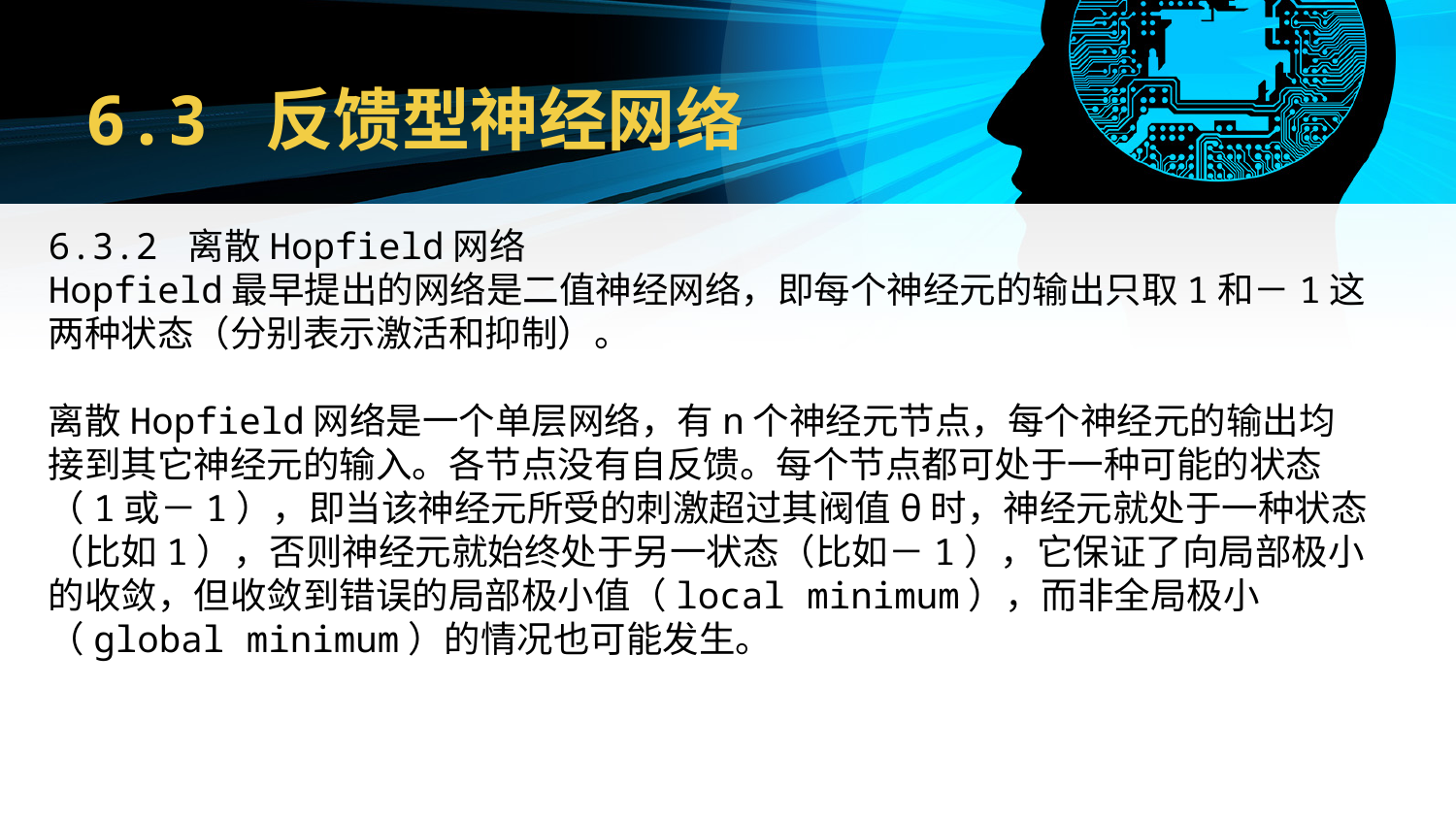

# 6.3 反馈型神经网络
6.3.2 离散Hopfield网络
Hopfield最早提出的网络是二值神经网络，即每个神经元的输出只取1和－1这两种状态（分别表示激活和抑制）。

离散Hopfield网络是一个单层网络，有n个神经元节点，每个神经元的输出均接到其它神经元的输入。各节点没有自反馈。每个节点都可处于一种可能的状态（1或－1），即当该神经元所受的刺激超过其阀值θ时，神经元就处于一种状态（比如1），否则神经元就始终处于另一状态（比如－1），它保证了向局部极小的收敛，但收敛到错误的局部极小值（local minimum），而非全局极小（global minimum）的情况也可能发生。